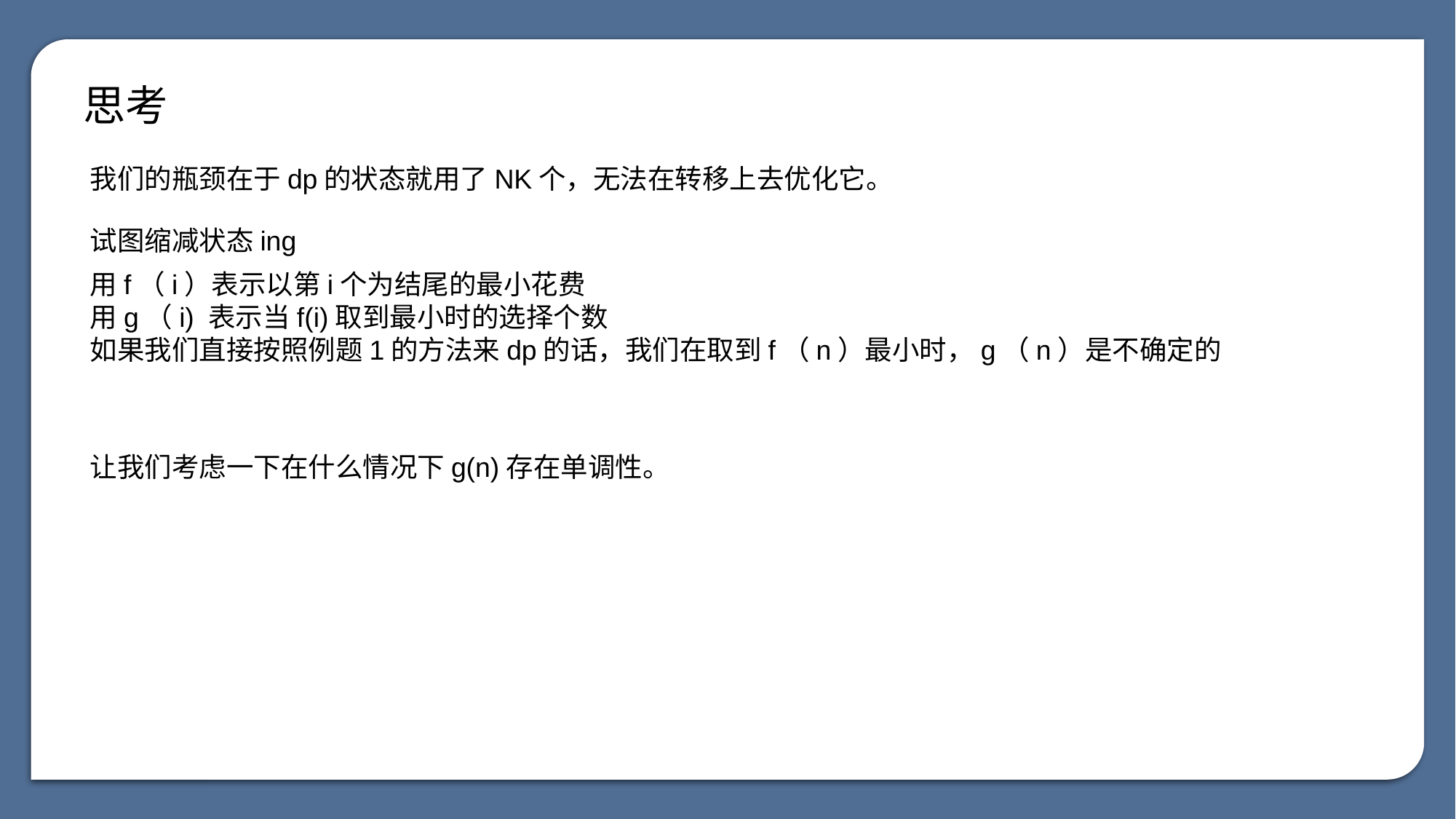

思考
我们的瓶颈在于dp的状态就用了NK个，无法在转移上去优化它。
试图缩减状态ing
用f（i）表示以第i个为结尾的最小花费
用g（i) 表示当f(i)取到最小时的选择个数
如果我们直接按照例题1的方法来dp的话，我们在取到f（n）最小时，g（n）是不确定的
让我们考虑一下在什么情况下g(n)存在单调性。